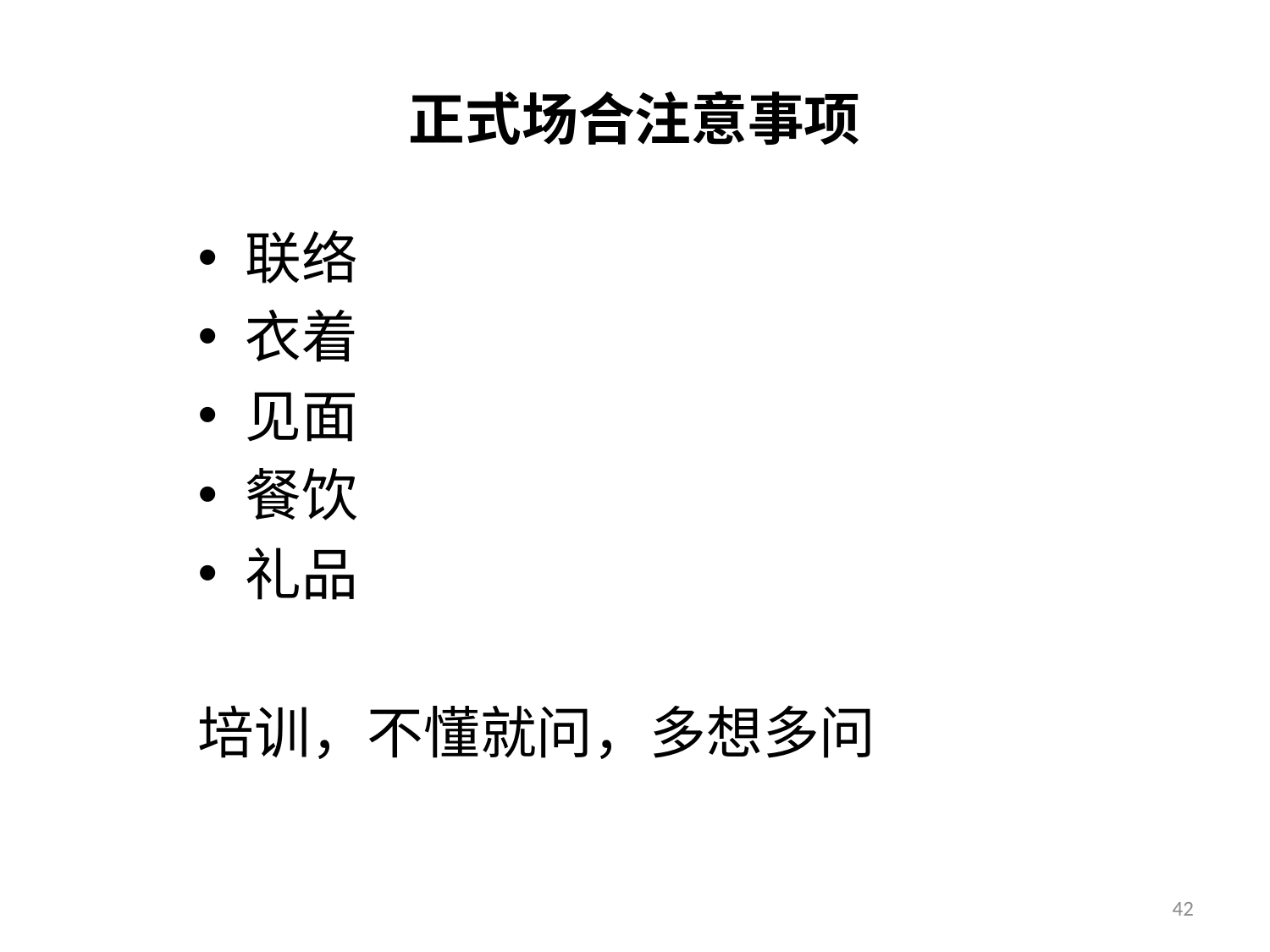

# 正式场合注意事项
联络
衣着
见面
餐饮
礼品

培训，不懂就问，多想多问
42